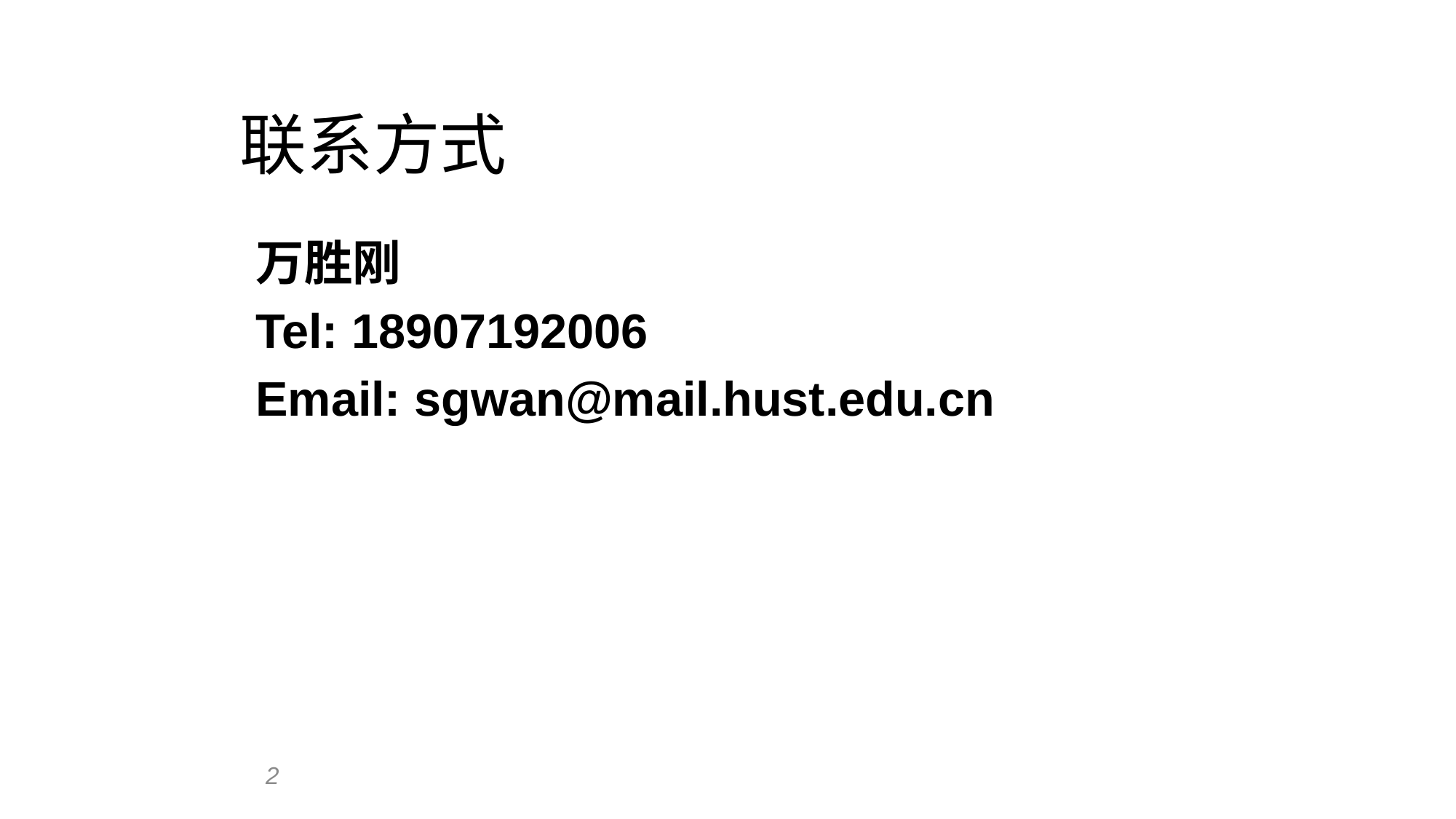

# 联系方式
万胜刚
Tel: 18907192006
Email: sgwan@mail.hust.edu.cn

2